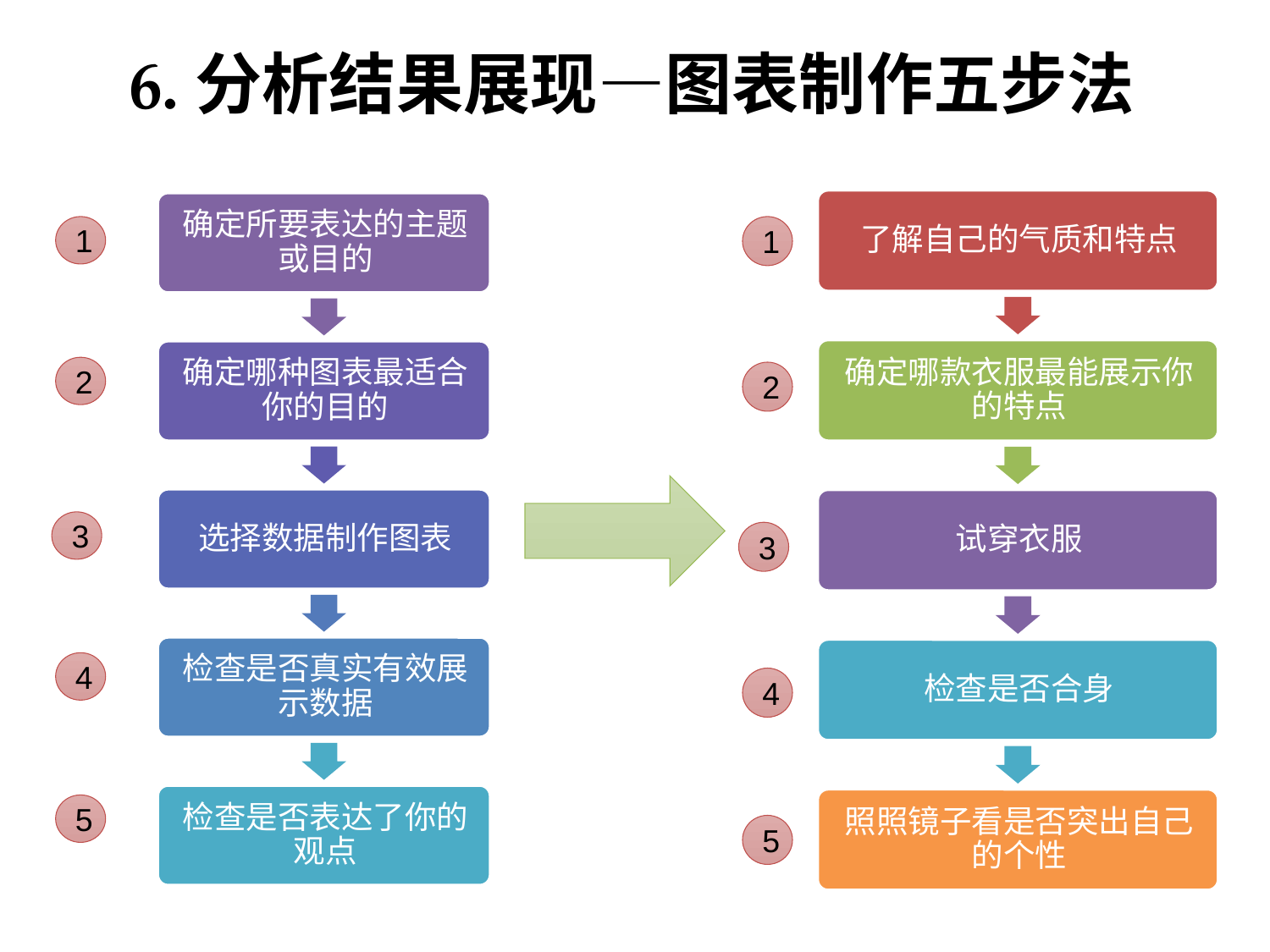

# 6.分析结果展现—图表制作五步法
了解自己的气质和特点

确定哪款衣服最能展示你的特点

试穿衣服

检查是否合身

照照镜子看是否突出自己的个性
确定所要表达的主题或目的

确定哪种图表最适合你的目的

选择数据制作图表

检查是否真实有效展示数据

检查是否表达了你的观点
1
2
3
4
5
1
2
3
4
5